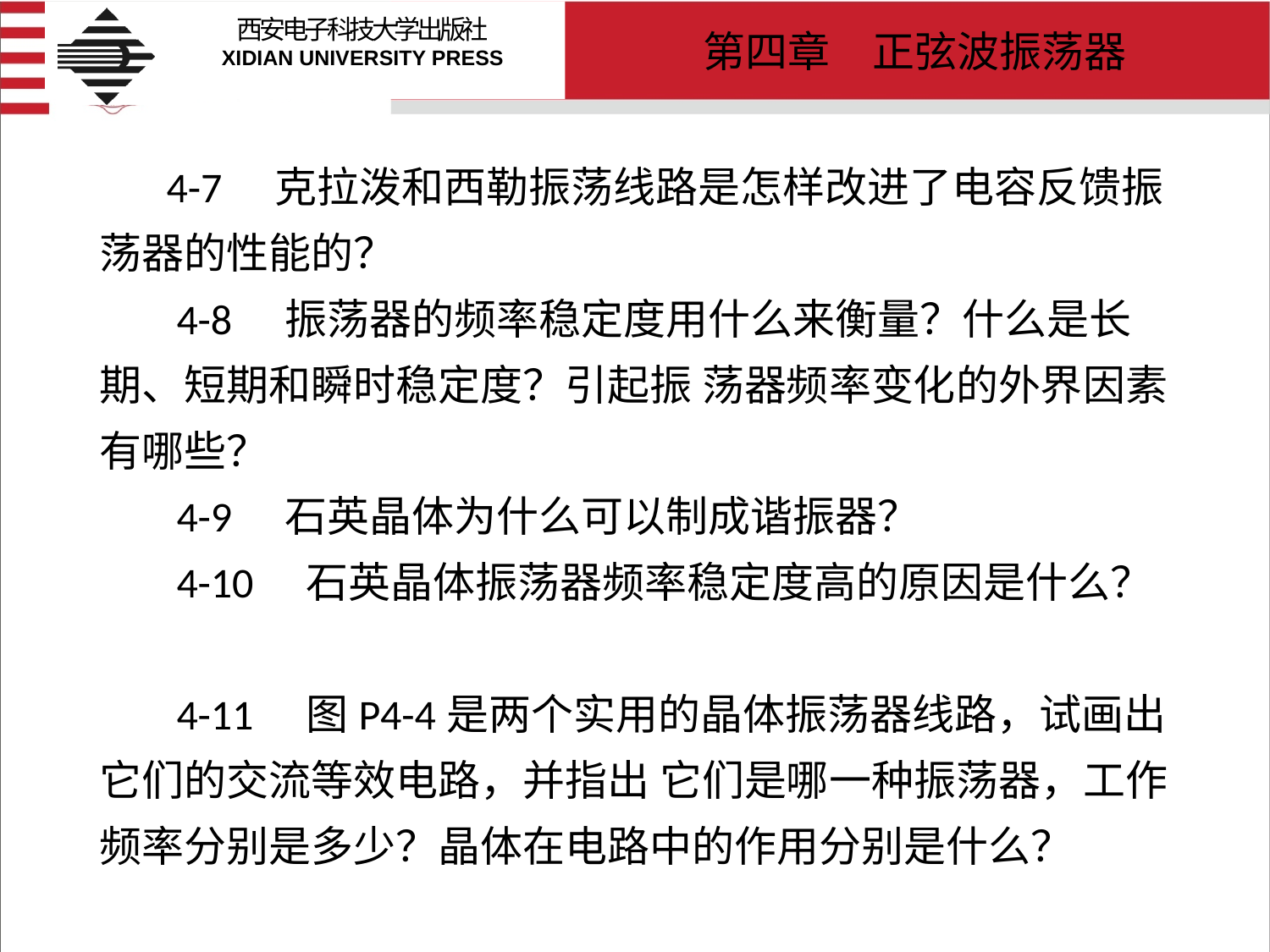

# 4-7　克拉泼和西勒振荡线路是怎样改进了电容反馈振荡器的性能的？ 4-8　振荡器的频率稳定度用什么来衡量？什么是长期、短期和瞬时稳定度？引起振 荡器频率变化的外界因素有哪些？ 4-9　石英晶体为什么可以制成谐振器？ 4-10　石英晶体振荡器频率稳定度高的原因是什么？ 4-11　图P4-4是两个实用的晶体振荡器线路，试画出它们的交流等效电路，并指出 它们是哪一种振荡器，工作频率分别是多少？晶体在电路中的作用分别是什么？